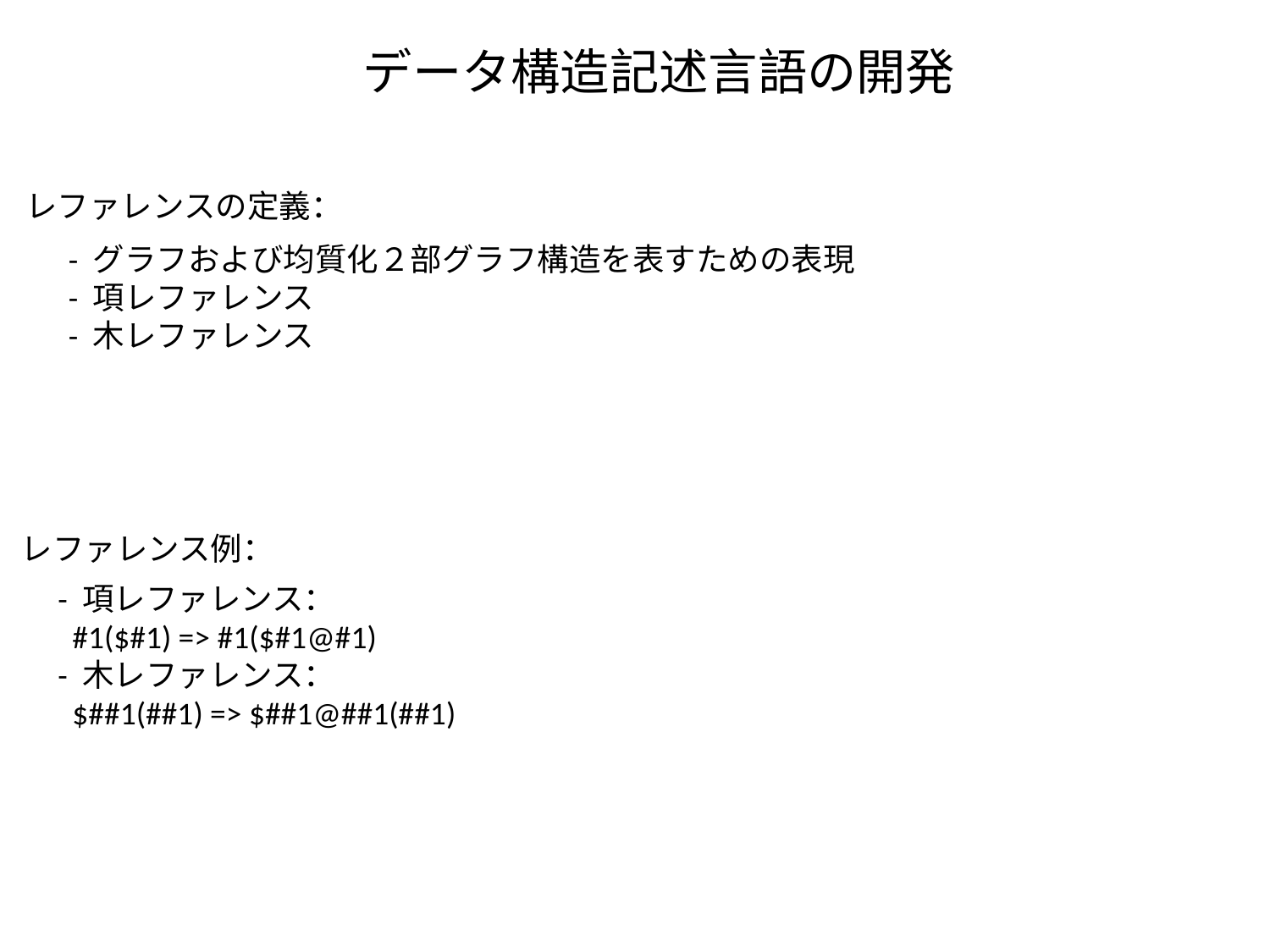

データ構造記述言語の開発
レファレンスの定義：
  - グラフおよび均質化２部グラフ構造を表すための表現
  - 項レファレンス
  - 木レファレンス
レファレンス例：
  - 項レファレンス：
    #1($#1) => #1($#1@#1)
  - 木レファレンス：
    $##1(##1) => $##1@##1(##1)